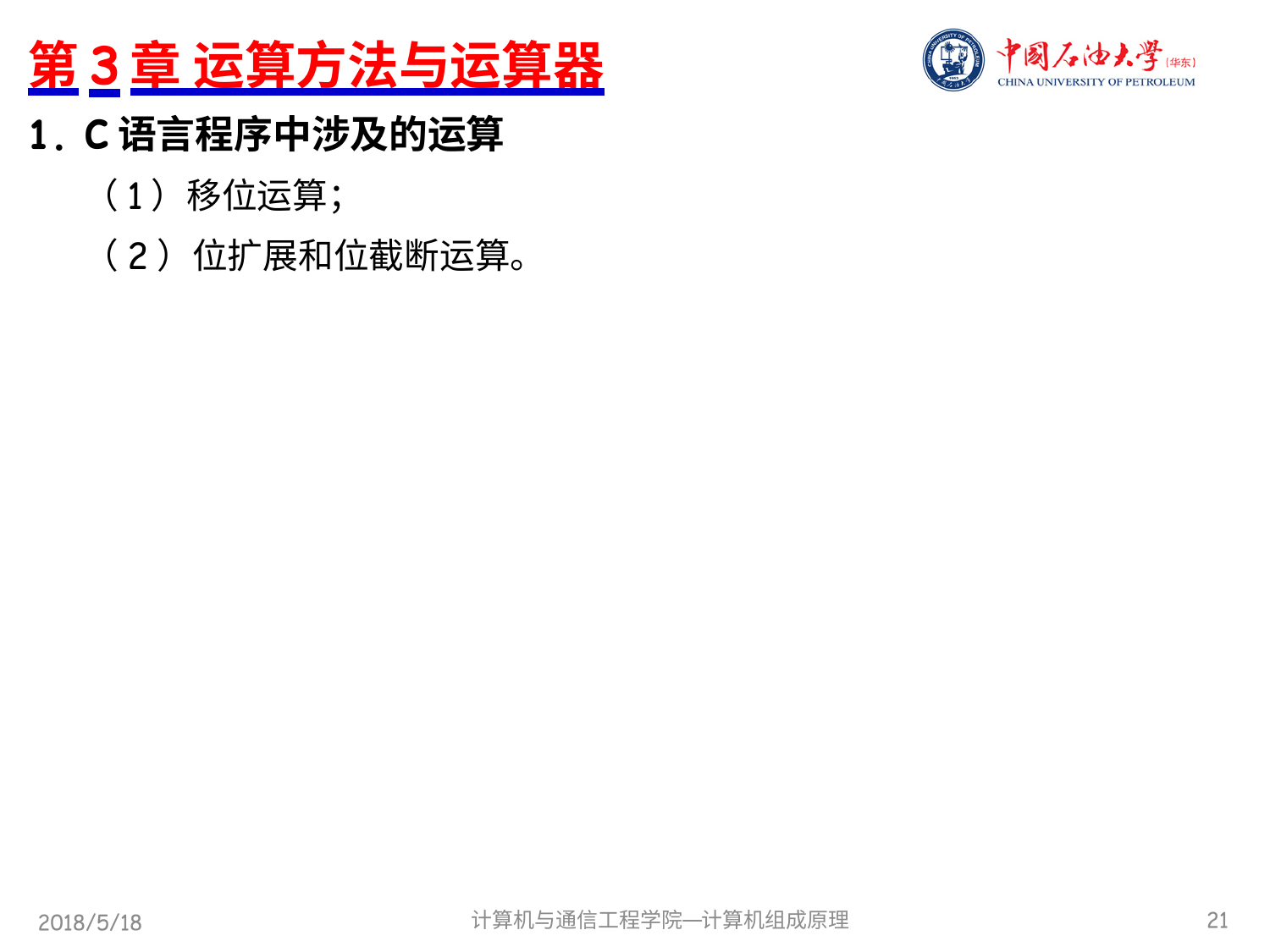

# 第3章 运算方法与运算器
1. C语言程序中涉及的运算
（1）移位运算；
（2）位扩展和位截断运算。
计算机与通信工程学院—计算机组成原理
21
2018/5/18